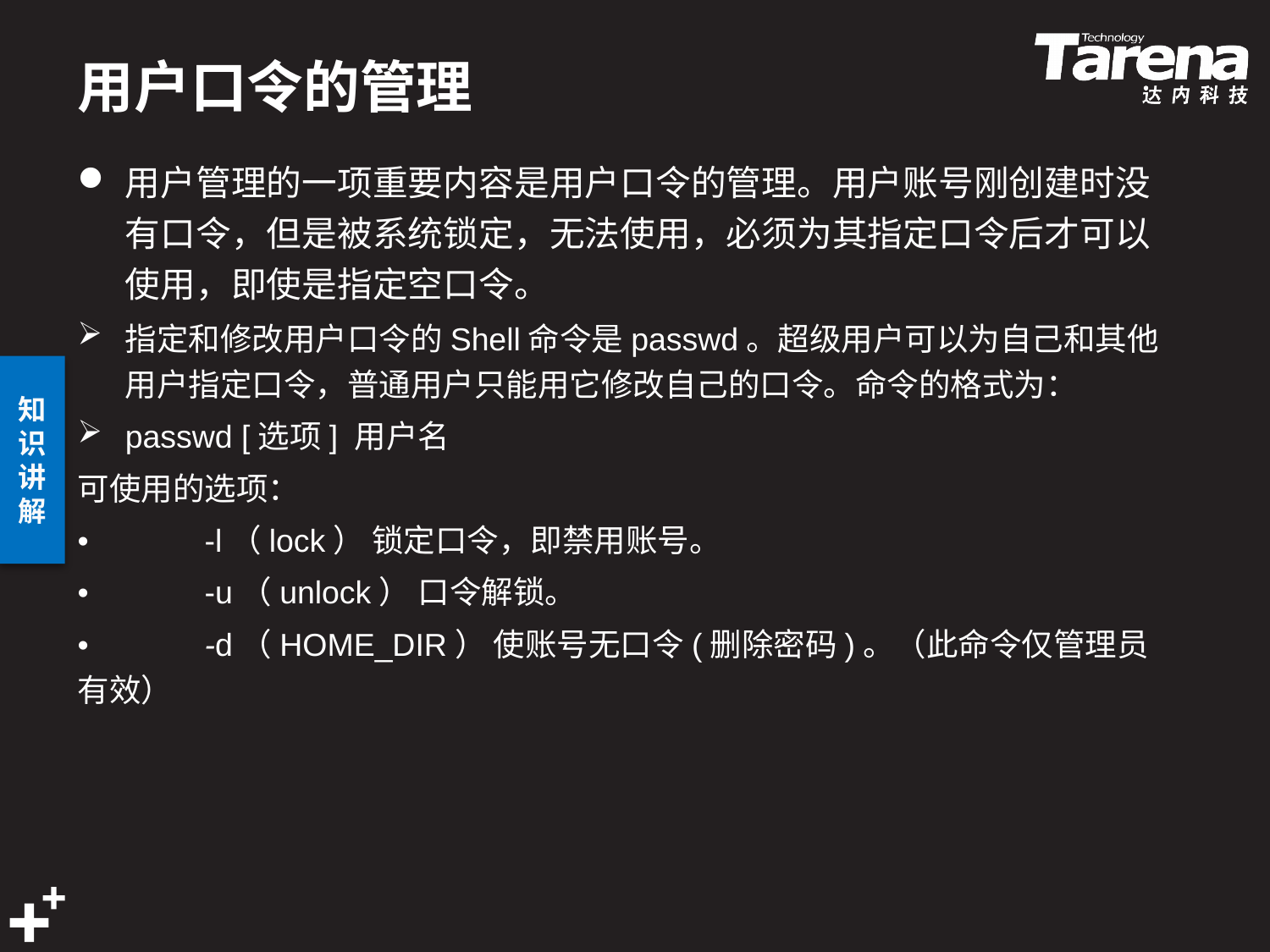

# 用户口令的管理
用户管理的一项重要内容是用户口令的管理。用户账号刚创建时没有口令，但是被系统锁定，无法使用，必须为其指定口令后才可以使用，即使是指定空口令。
指定和修改用户口令的Shell命令是passwd。超级用户可以为自己和其他用户指定口令，普通用户只能用它修改自己的口令。命令的格式为：
passwd [选项] 用户名
可使用的选项：
•	-l（lock） 锁定口令，即禁用账号。
•	-u（unlock） 口令解锁。
•	-d（HOME_DIR） 使账号无口令(删除密码)。（此命令仅管理员有效）